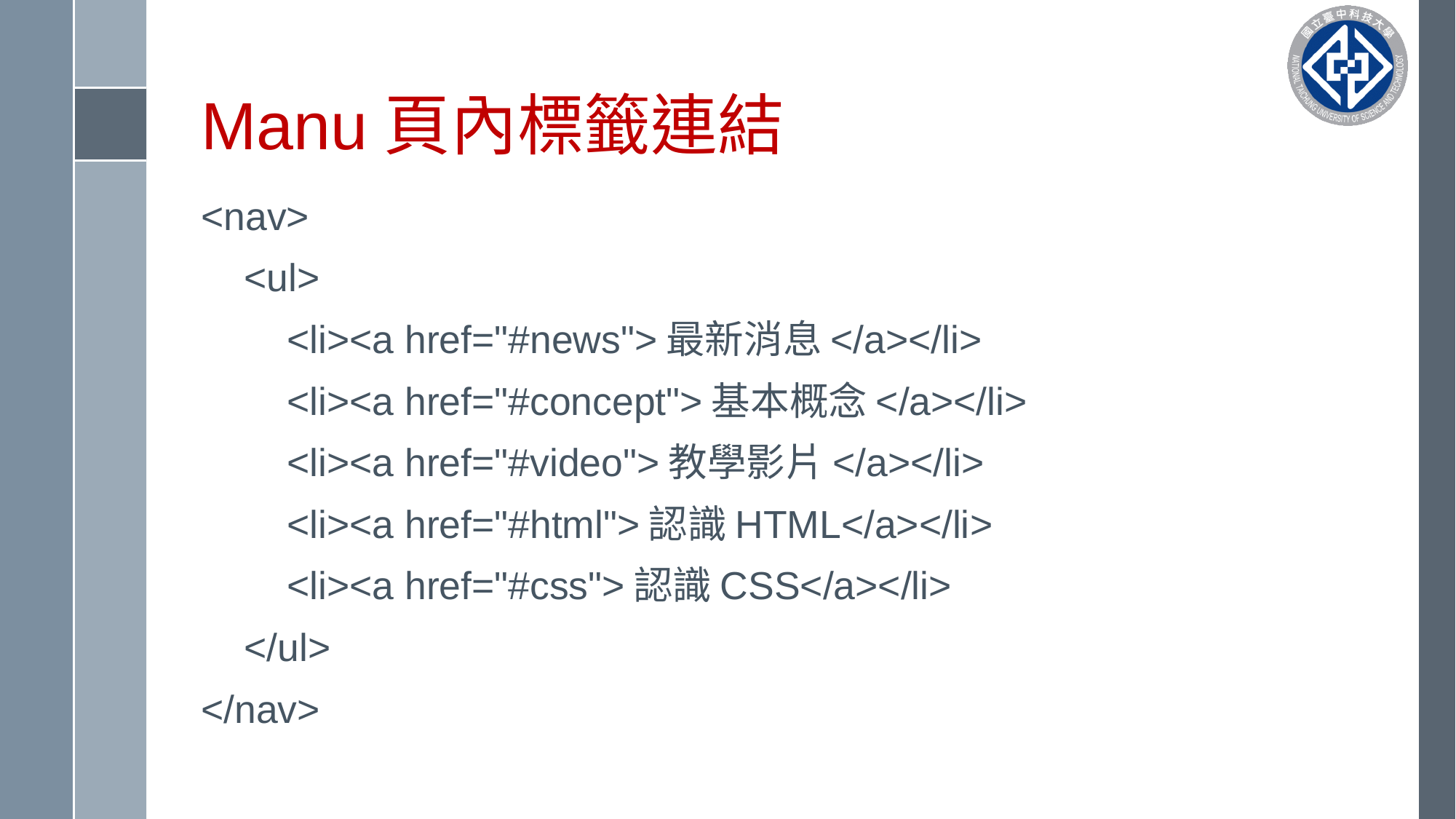

# Manu頁內標籤連結
<nav>
    <ul>
        <li><a href="#news">最新消息</a></li>
        <li><a href="#concept">基本概念</a></li>
        <li><a href="#video">教學影片</a></li>
        <li><a href="#html">認識HTML</a></li>
        <li><a href="#css">認識CSS</a></li>
    </ul>
</nav>